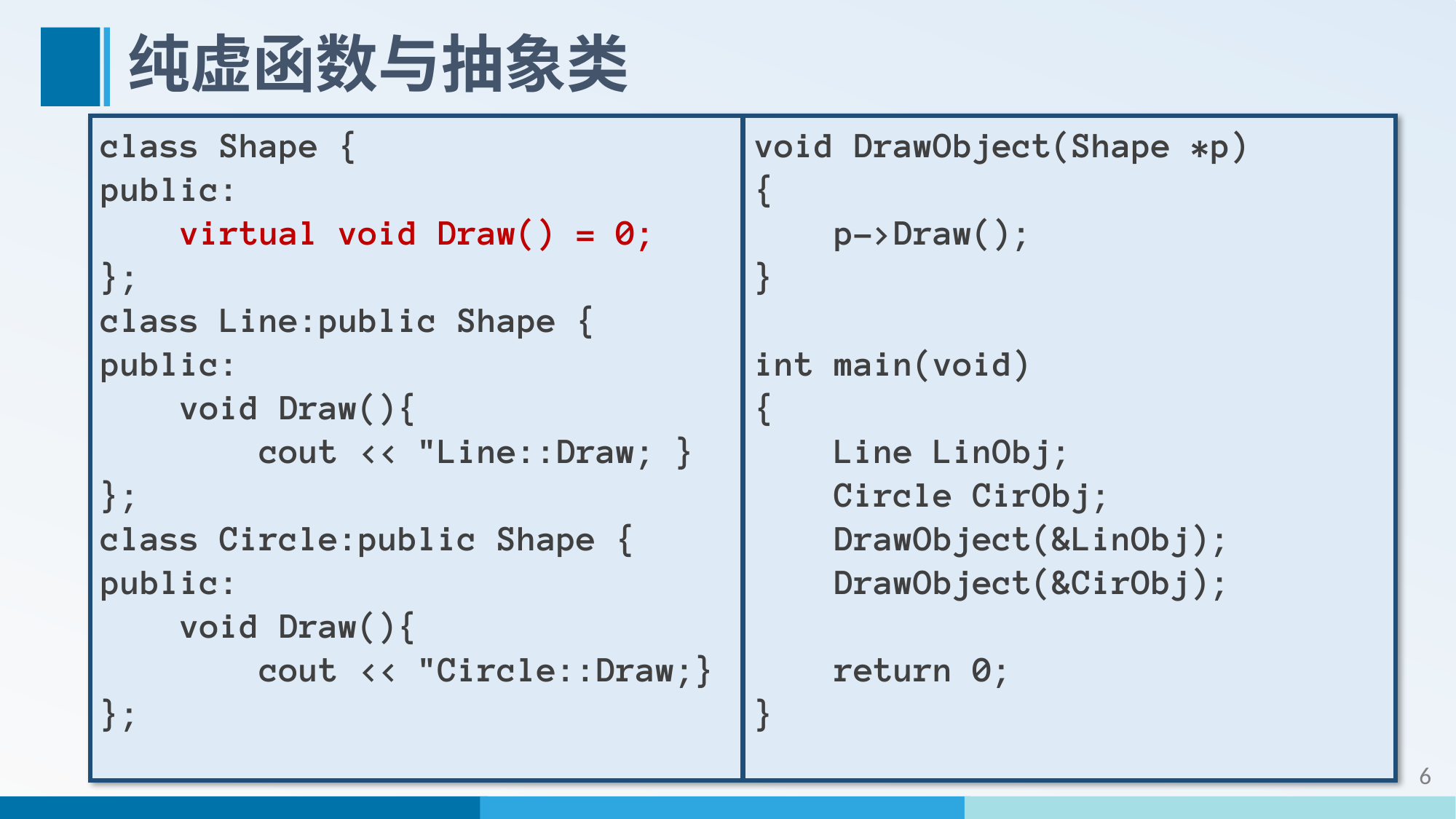

# 纯虚函数与抽象类
class Shape {
public:
    virtual void Draw() = 0;
};
class Line:public Shape {
public:
    void Draw(){
        cout << "Line::Draw; }
};
class Circle:public Shape {
public:
    void Draw(){
        cout << "Circle::Draw;}
};

void DrawObject(Shape *p)
{
    p->Draw();
}

int main(void)
{
    Line LinObj;
    Circle CirObj;
    DrawObject(&LinObj);
    DrawObject(&CirObj);

    return 0;
}